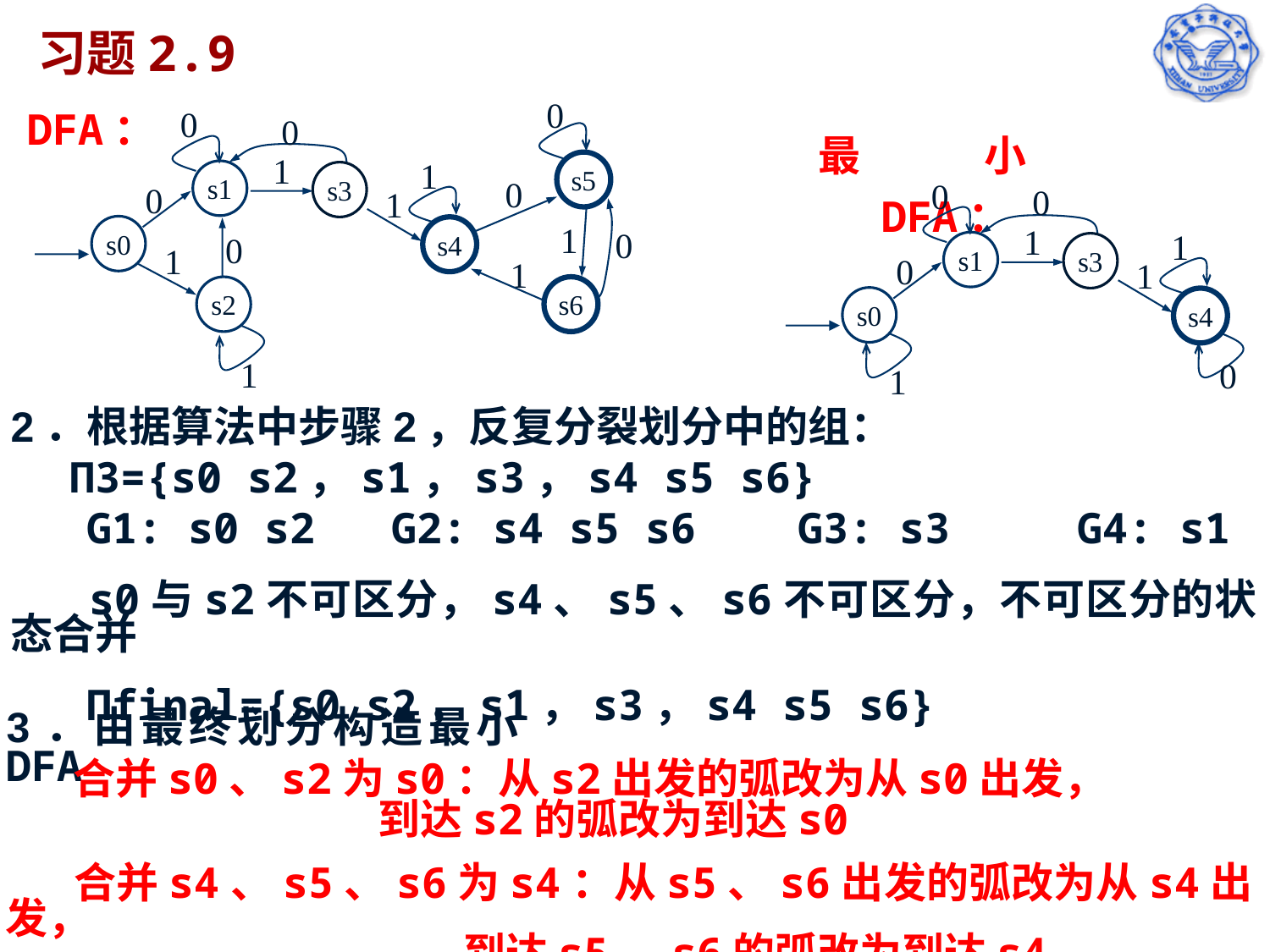

# 习题2.9
DFA：
0
0
0

1
1
s5
s1
s3
0
0
1

1
s0
0
s4

0
1

1

s2
s6

1

最小DFA：
0
0

1
1
s1
s3
0
1

s0
s4

0
1
2．根据算法中步骤2，反复分裂划分中的组：
     Π3={s0 s2，s1，s3，s4 s5 s6}
   G1: s0 s2   G2: s4 s5 s6    G3: s3     G4: s1

   s0与s2不可区分，s4、s5、s6不可区分，不可区分的状态合并

   Πfinal={s0 s2，s1，s3，s4 s5 s6}
3．由最终划分构造最小DFA
      合并s0、s2为s0：从s2出发的弧改为从s0出发，
                                      到达s2的弧改为到达s0

      合并s4、s5、s6为s4：从s5、s6出发的弧改为从s4出发，
                                               到达s5、s6的弧改为到达s4